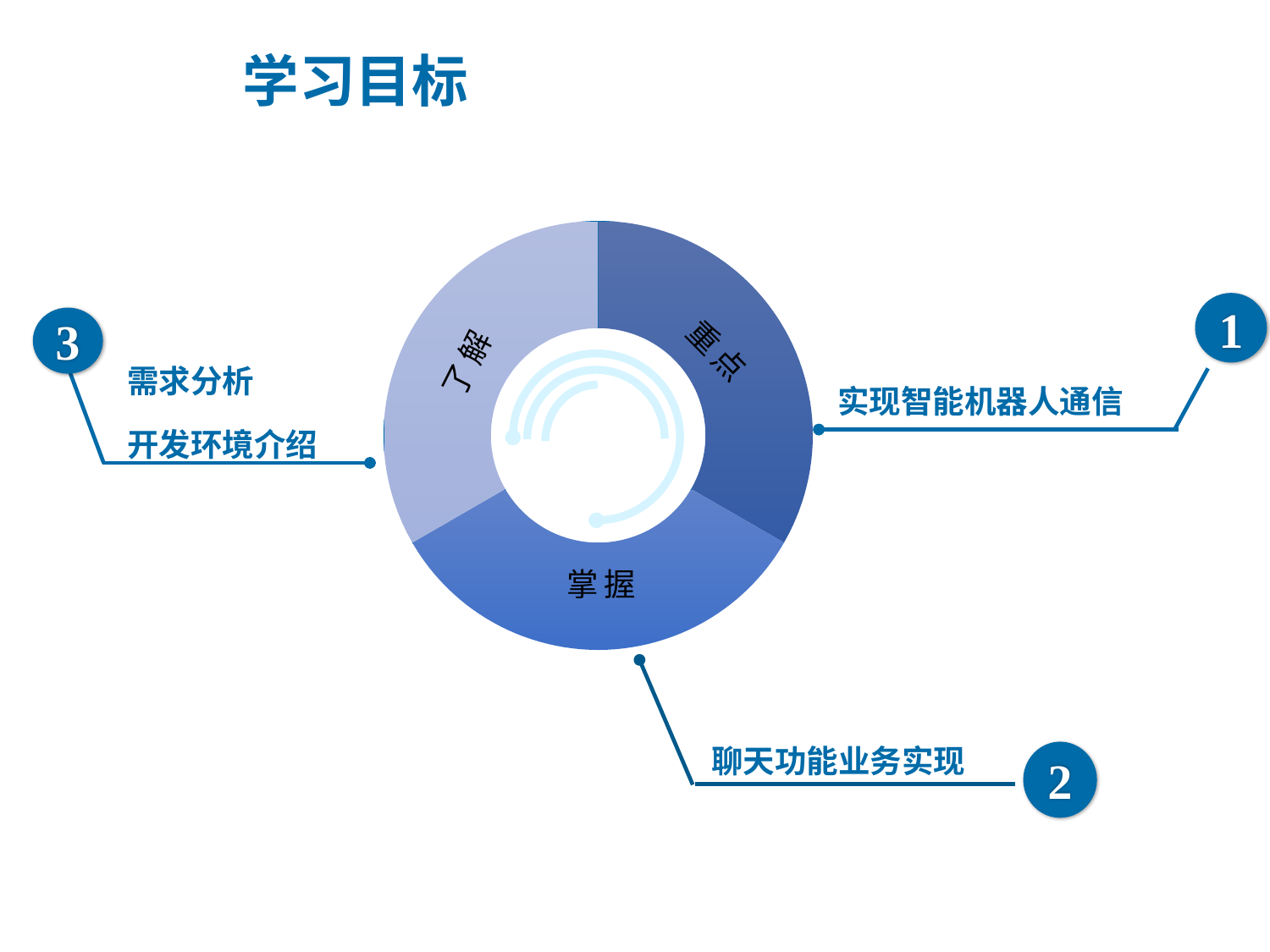

学习目标

### Chart

| Category | 销售额 |
|---|---|
| 掌握知识 | 3.333333333 |
| 理解知识 | 3.333333333 |
| 了解知识 | 3.333333333 |
了解
重点
掌握
1

实现智能机器人通信
需求分析
开发环境介绍
3

2
聊天功能业务实现